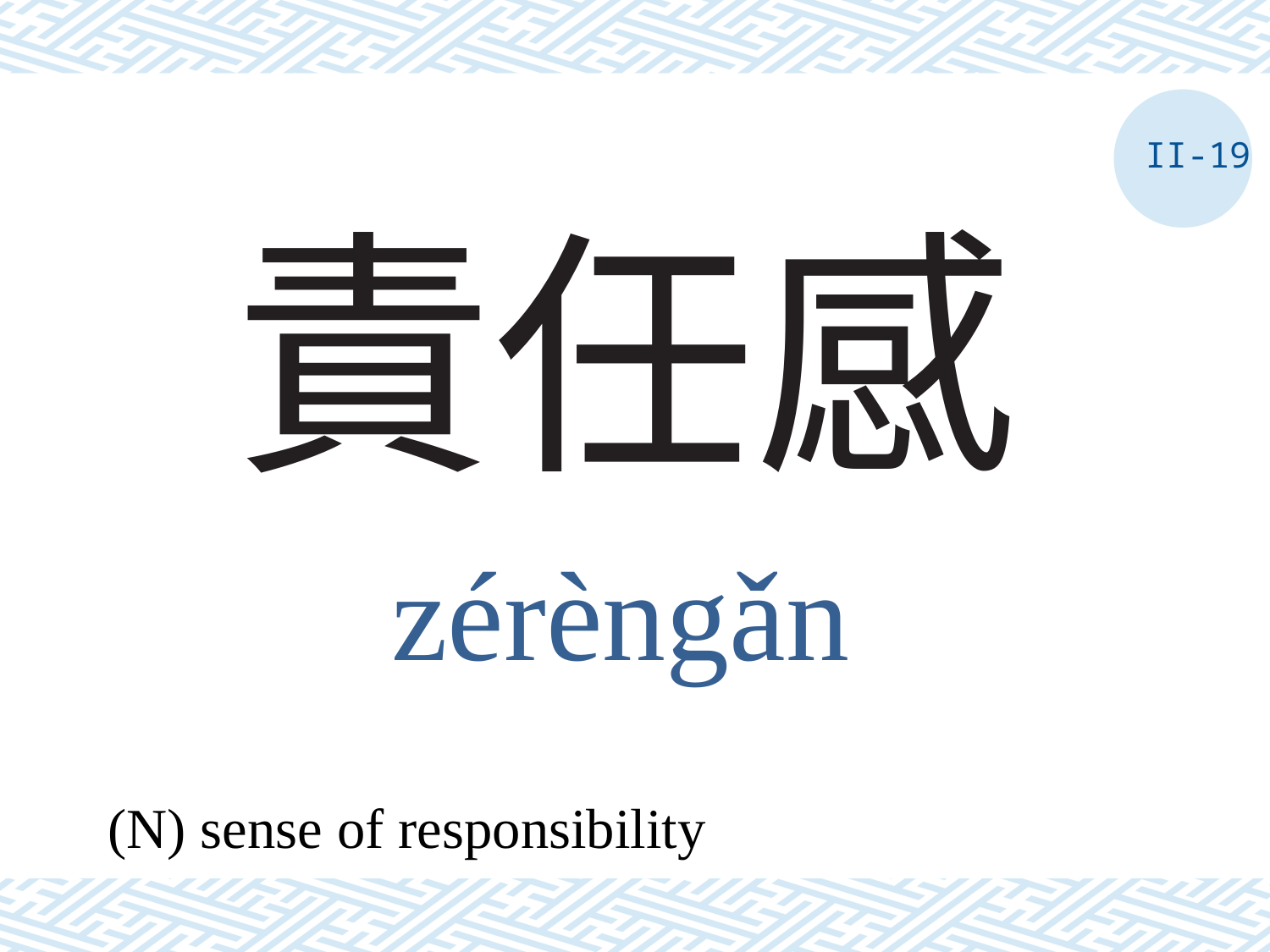

II-19

# 責任感
zérèngǎn
(N) sense of responsibility